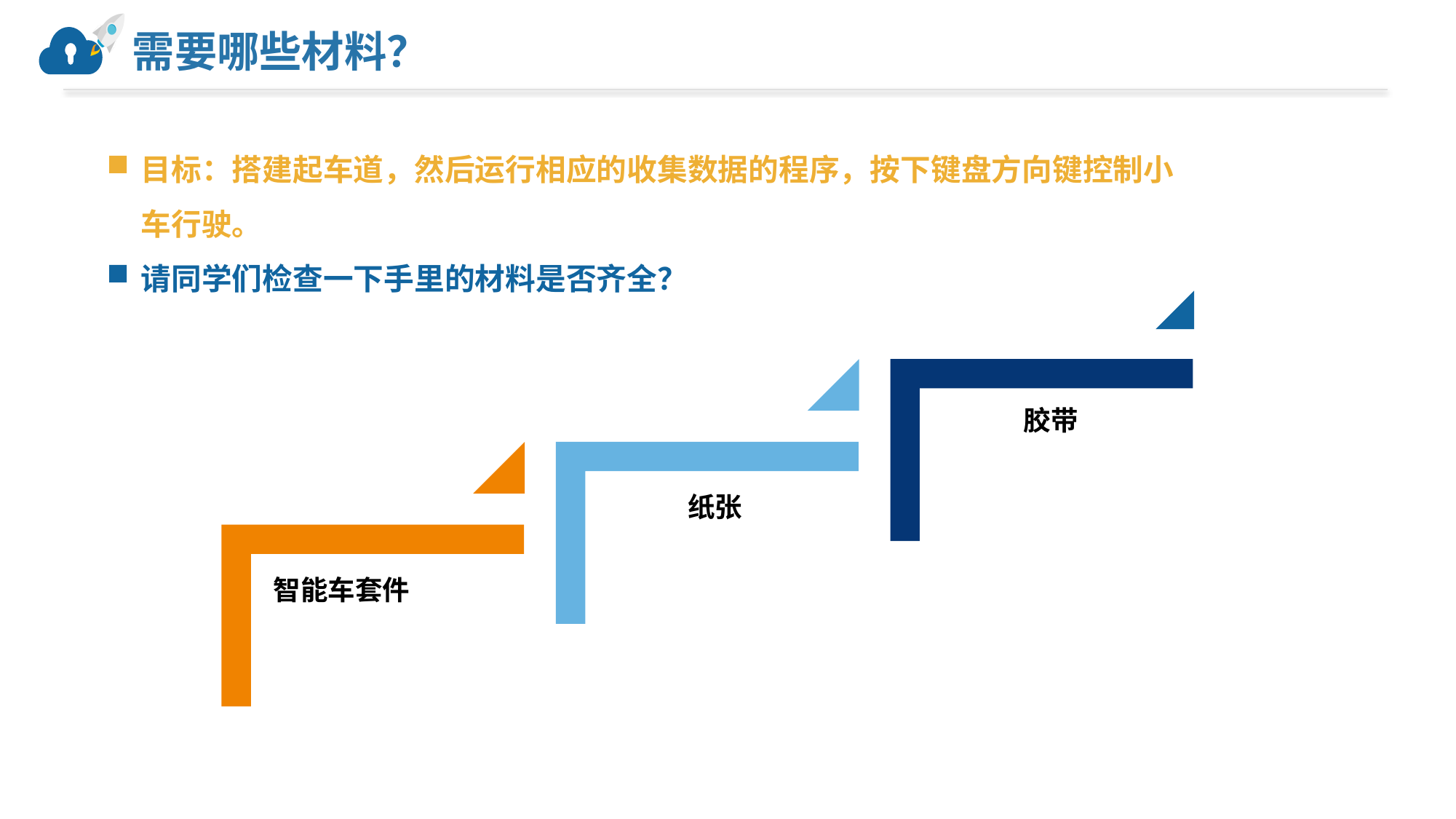

# 需要哪些材料？
目标：搭建起车道，然后运行相应的收集数据的程序，按下键盘方向键控制小车行驶。
请同学们检查一下手里的材料是否齐全？

智能车套件
纸张
            胶带